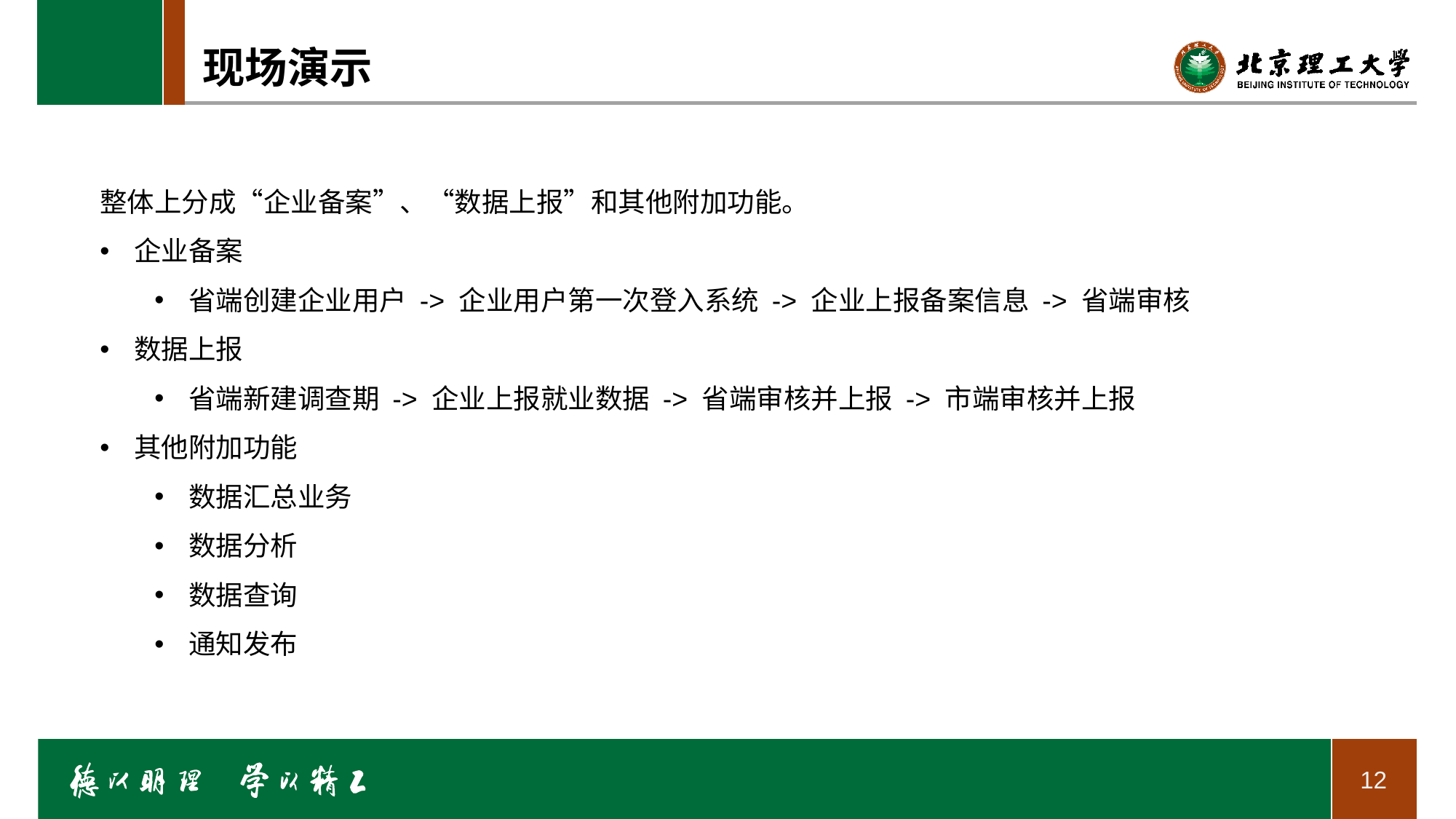

# 现场演示
整体上分成“企业备案”、“数据上报”和其他附加功能。
企业备案
省端创建企业用户 -> 企业用户第一次登入系统 -> 企业上报备案信息 -> 省端审核
数据上报
省端新建调查期 -> 企业上报就业数据 -> 省端审核并上报 -> 市端审核并上报
其他附加功能
数据汇总业务
数据分析
数据查询
通知发布